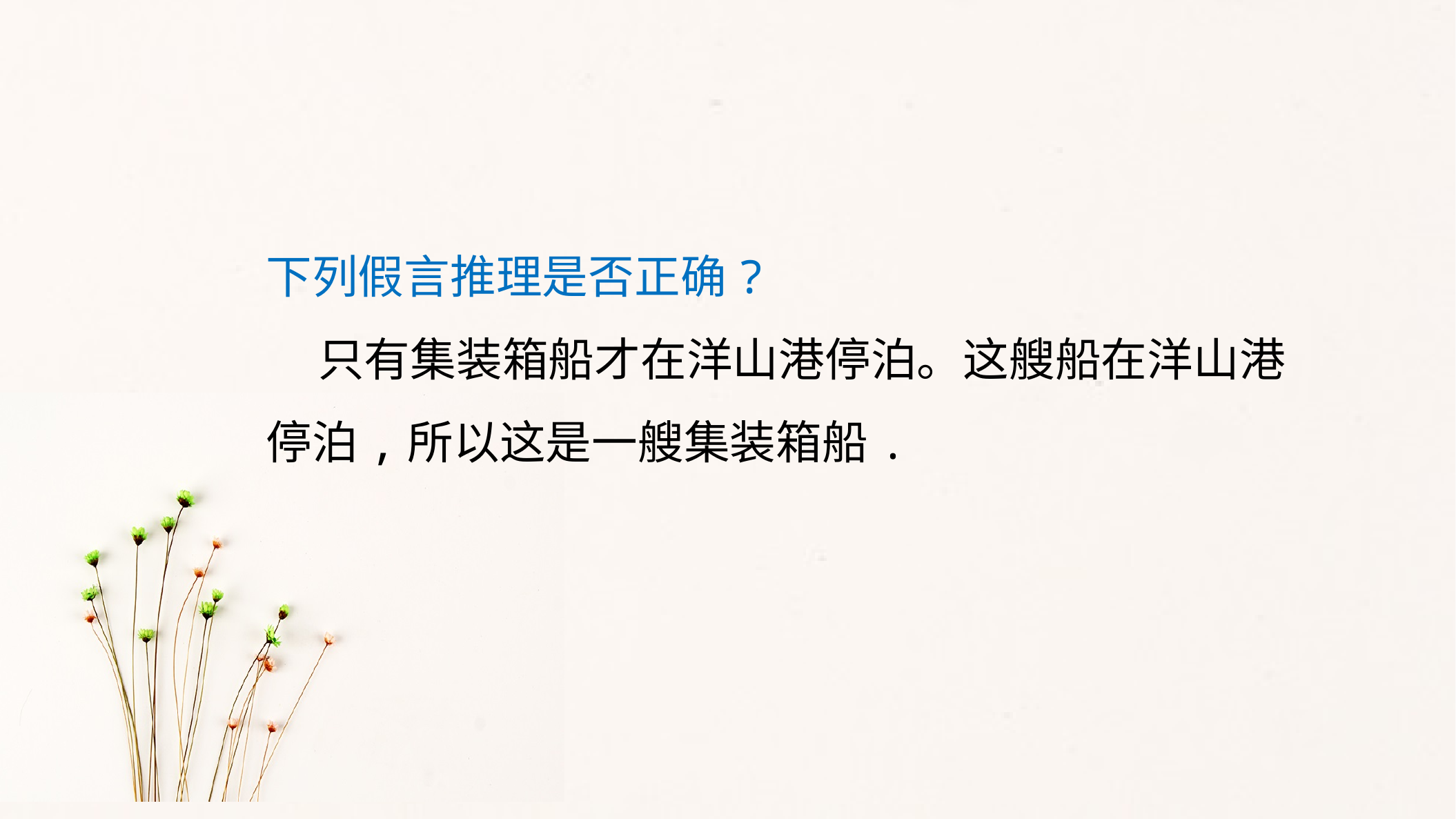

下列假言推理是否正确?
    只有集装箱船才在洋山港停泊。这艘船在洋山港停泊,所以这是一艘集装箱船.